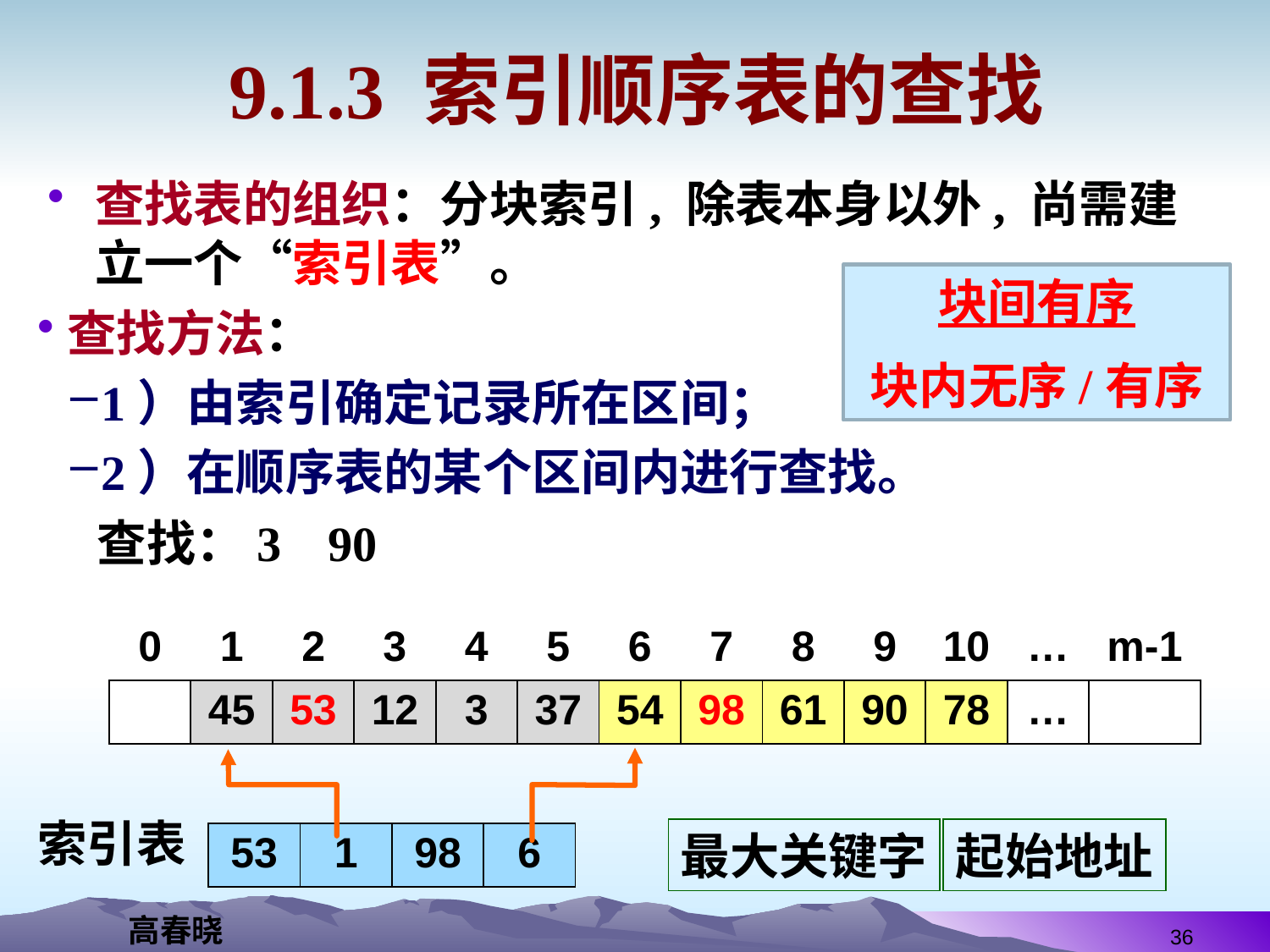

# 9.1.3 索引顺序表的查找
查找表的组织：分块索引, 除表本身以外, 尚需建立一个“索引表”。
块间有序
块内无序/有序
查找方法：
1）由索引确定记录所在区间；
2）在顺序表的某个区间内进行查找。
查找：3
90
| 0 | 1 | 2 | 3 | 4 | 5 | 6 | 7 | 8 | 9 | 10 | … | m-1 |
| --- | --- | --- | --- | --- | --- | --- | --- | --- | --- | --- | --- | --- |
|  | 45 | 53 | 12 | 3 | 37 | 54 | 98 | 61 | 90 | 78 | … |  |

索引表
最大关键字
起始地址
| 53 | 1 | 98 | 6 |
| --- | --- | --- | --- |
36